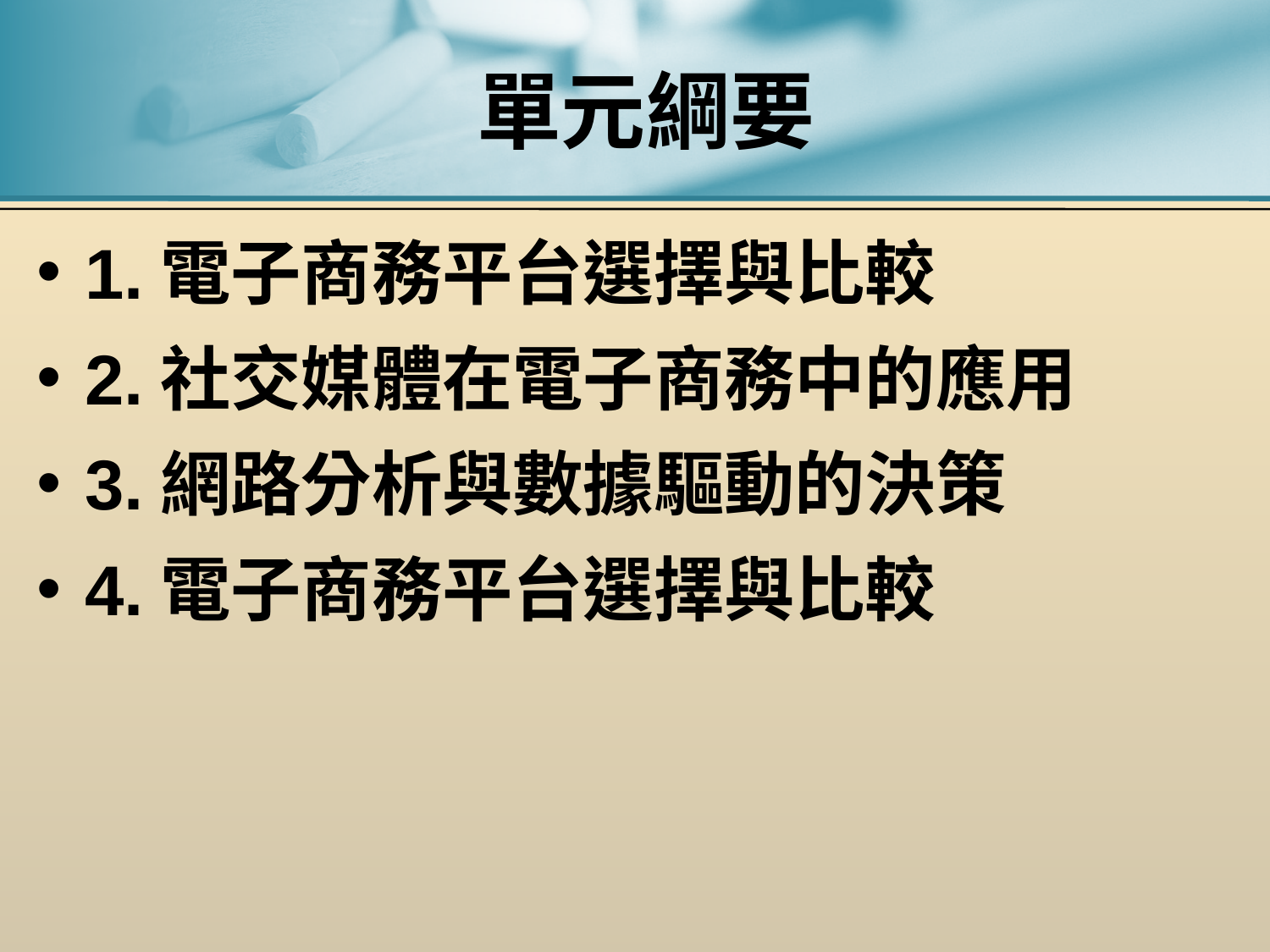

# 單元綱要
1.電子商務平台選擇與比較
2.社交媒體在電子商務中的應用
3.網路分析與數據驅動的決策
4.電子商務平台選擇與比較